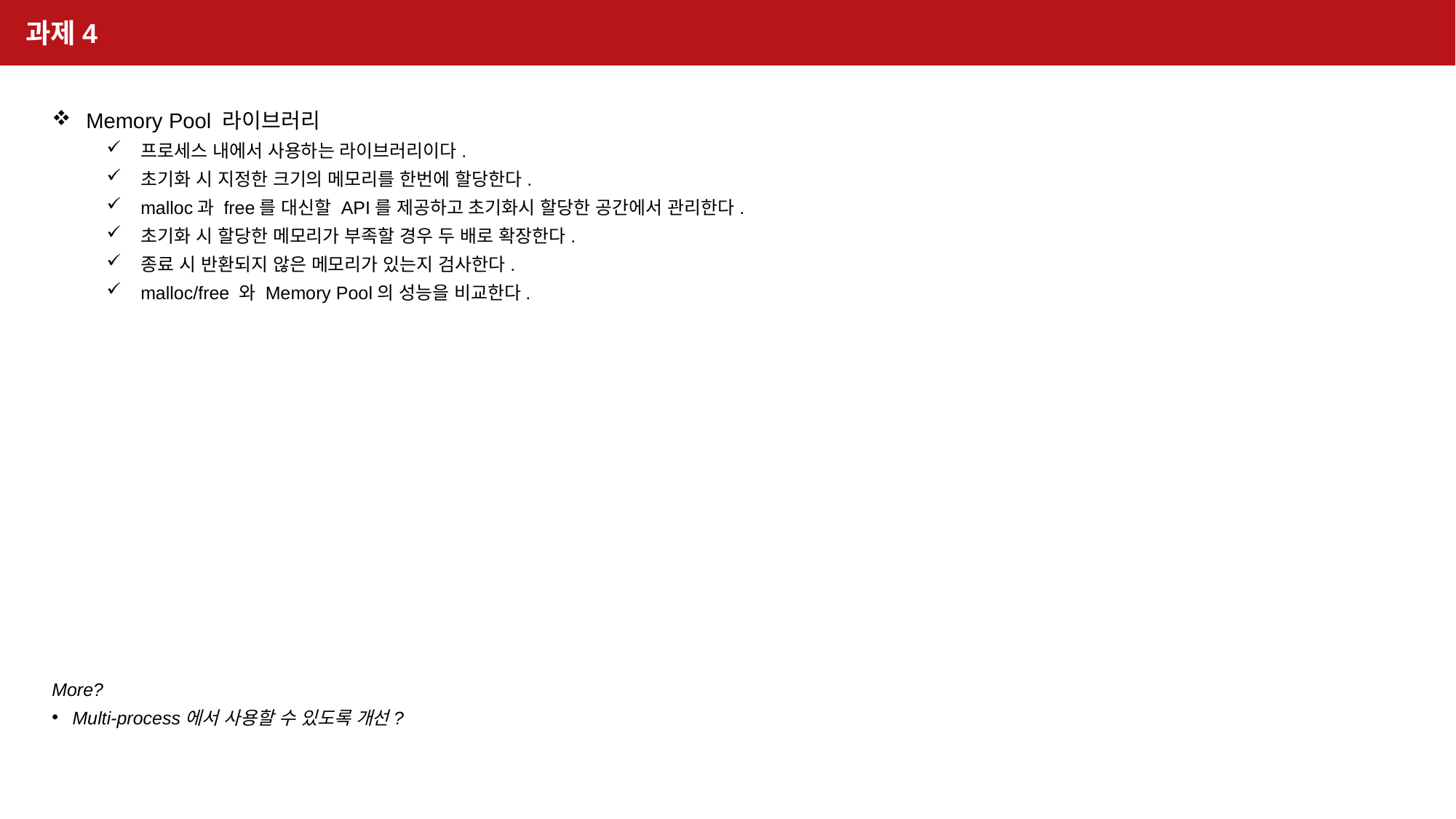

과제4
Memory Pool 라이브러리
프로세스 내에서 사용하는 라이브러리이다.
초기화 시 지정한 크기의 메모리를 한번에 할당한다.
malloc과 free를 대신할 API를 제공하고 초기화시 할당한 공간에서 관리한다.
초기화 시 할당한 메모리가 부족할 경우 두 배로 확장한다.
종료 시 반환되지 않은 메모리가 있는지 검사한다.
malloc/free 와 Memory Pool의 성능을 비교한다.

More?
Multi-process에서 사용할 수 있도록 개선?